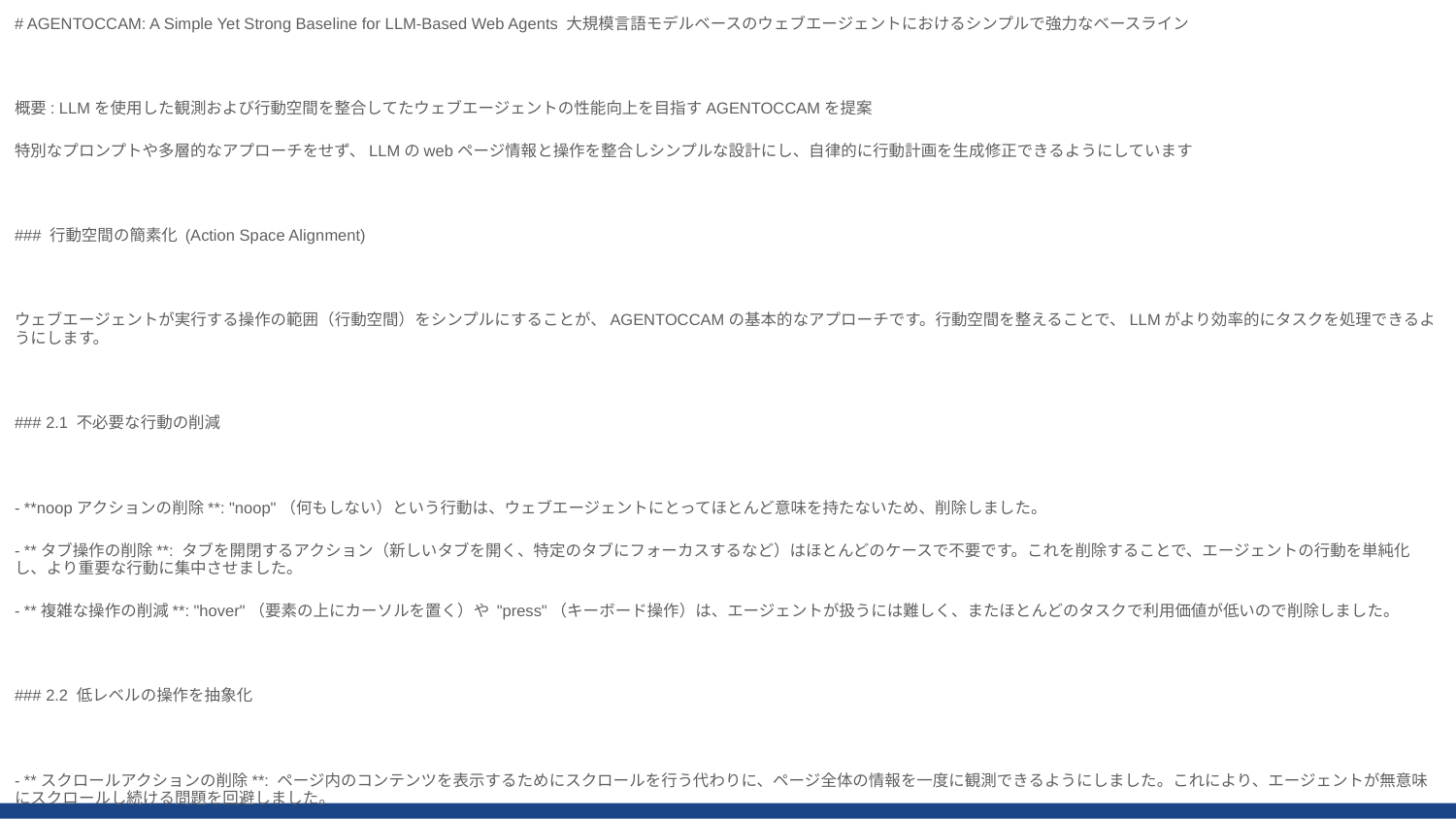

# AGENTOCCAM: A Simple Yet Strong Baseline for LLM-Based Web Agents 大規模言語モデルベースのウェブエージェントにおけるシンプルで強力なベースライン

概要: LLMを使用した観測および行動空間を整合してたウェブエージェントの性能向上を目指すAGENTOCCAMを提案
特別なプロンプトや多層的なアプローチをせず、LLMのwebページ情報と操作を整合しシンプルな設計にし、自律的に行動計画を生成修正できるようにしています

### 行動空間の簡素化 (Action Space Alignment)

ウェブエージェントが実行する操作の範囲（行動空間）をシンプルにすることが、AGENTOCCAMの基本的なアプローチです。行動空間を整えることで、LLMがより効率的にタスクを処理できるようにします。

### 2.1 不必要な行動の削減

- **noopアクションの削除**: "noop"（何もしない）という行動は、ウェブエージェントにとってほとんど意味を持たないため、削除しました。
- **タブ操作の削除**: タブを開閉するアクション（新しいタブを開く、特定のタブにフォーカスするなど）はほとんどのケースで不要です。これを削除することで、エージェントの行動を単純化し、より重要な行動に集中させました。
- **複雑な操作の削減**: "hover"（要素の上にカーソルを置く）や "press"（キーボード操作）は、エージェントが扱うには難しく、またほとんどのタスクで利用価値が低いので削除しました。

### 2.2 低レベルの操作を抽象化

- **スクロールアクションの削除**: ページ内のコンテンツを表示するためにスクロールを行う代わりに、ページ全体の情報を一度に観測できるようにしました。これにより、エージェントが無意味にスクロールし続ける問題を回避しました。
- **高次アクションの導入**: 例えば、ノートを取る "note" アクションを導入し、エージェントがウェブページ上で重要と判断した情報をメモし、それを後続のアクションに活用できるようにしました。また、"stop" アクションでタスクの完了を示す機能を追加しました。

### 3. 観測空間の整合性 (Observation Space Alignment)

観測空間とは、エージェントがウェブページを見て得られる情報のことです。この情報が多すぎたり不明確だったりすると、エージェントの行動判断に悪影響を与える可能性があります。AGENTOCCAMでは、この観測空間の情報を精査し、より効果的に整備することにより、エージェントの性能を向上させました。

### 3.1 ウェブページの簡略化

- **不要なテキストの削除**: ウェブページの中には、エージェントが理解するために不要なテキスト（例えば、視覚的な要素やラベルが繰り返し記載されている場合）が含まれています。これらを削除することで、エージェントが重要な情報に集中しやすくしました。
- **マークアップ言語の簡潔化**: HTMLやアクセシビリティツリー形式の観測データを、Markdown形式に変換するなどして、LLMがより簡潔に理解できるようにしました。

### 3.2 重要な情報の選択的再生

- **観測履歴の要約**: 過去に訪れたウェブページの情報は、タスクを進行する上で重要ですが、すべての情報を保持する必要はありません。そのため、観測履歴からタスクに必要な情報のみを抽出し、それを次のステップで利用するようにしました。具体的には、"重要なノード"と呼ばれるウェブページ要素（例えば、特定のリンクや入力フォームなど）のみを保持し、他の不要な情報を除外しました。

### 4. 計画アクションの生成 (Planning via Generation)

AGENTOCCAMでは、エージェントが自律的に行動計画を生成・修正できるようにするための計画アクションも導入しています。これにより、複数の手順を含むタスクを効率的に進行することが可能です。

### 4.1 計画アクションの導入

- **"branch"（枝分かれ）と"prune"（剪定）アクション**: タスクの進行中に、エージェントが現在の進行状況に基づいて新しい計画を立てたり、失敗した計画を修正するためのアクションです。例えば、計画が失敗した場合、"prune"アクションを使って新しい道筋を選ぶことができます。

### 4.2 計画ツリーの利用

- **計画ツリー構造**: エージェントは、"branch"アクションを使って計画をツリー状に構造化し、各サブプランを管理します。失敗した場合、"prune"アクションによってその計画を放棄し、新しい計画を採用します。これにより、エージェントはタスク全体を効率的に分割し、それぞれの部分タスクに集中することが可能です。

### 5. 実験と結果

AGENTOCCAMは、WebArenaというベンチマーク環境で評価されました。この環境には、オンラインショッピング、ソーシャルフォーラム、協力的なソフトウェア開発、オンラインストア管理といった多様なウェブタスクが含まれています。AGENTOCCAMは、従来の最先端手法（StePやWebPilotなど）と比較して、成功率を約43%まで向上させました。これは、特定のプロンプトや複雑な役割分担がなくても、観測と行動の空間を整合させるだけでLLMがタスクを効率的に処理できることを示しています。